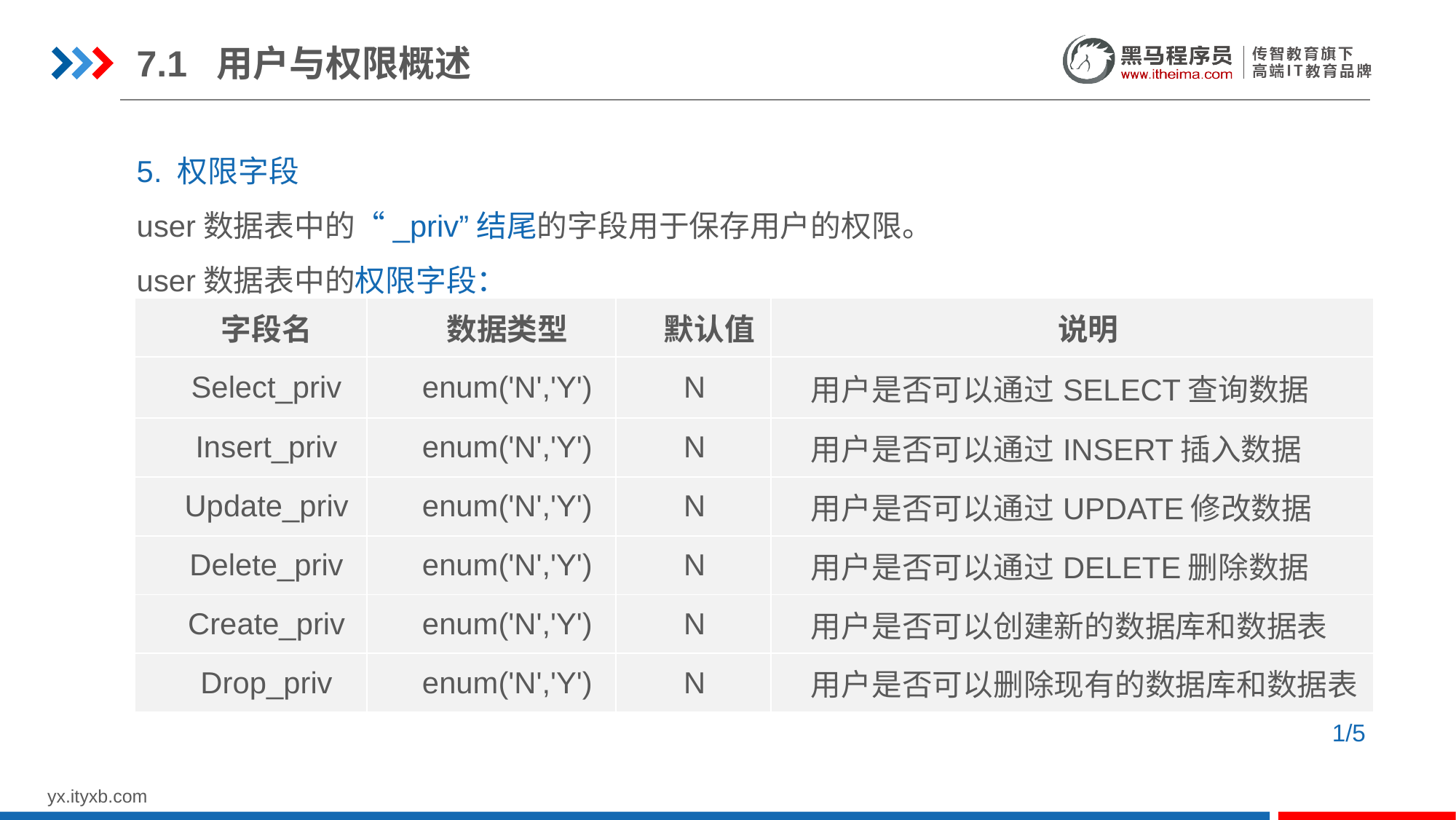

7.1  用户与权限概述
5. 权限字段
user数据表中的“_priv”结尾的字段用于保存用户的权限。
user数据表中的权限字段：
| 字段名 | 数据类型 | 默认值 | 说明 |
| --- | --- | --- | --- |
| Select\_priv | enum('N','Y') | N | 用户是否可以通过SELECT查询数据 |
| Insert\_priv | enum('N','Y') | N | 用户是否可以通过INSERT插入数据 |
| Update\_priv | enum('N','Y') | N | 用户是否可以通过UPDATE修改数据 |
| Delete\_priv | enum('N','Y') | N | 用户是否可以通过DELETE删除数据 |
| Create\_priv | enum('N','Y') | N | 用户是否可以创建新的数据库和数据表 |
| Drop\_priv | enum('N','Y') | N | 用户是否可以删除现有的数据库和数据表 |
1/5